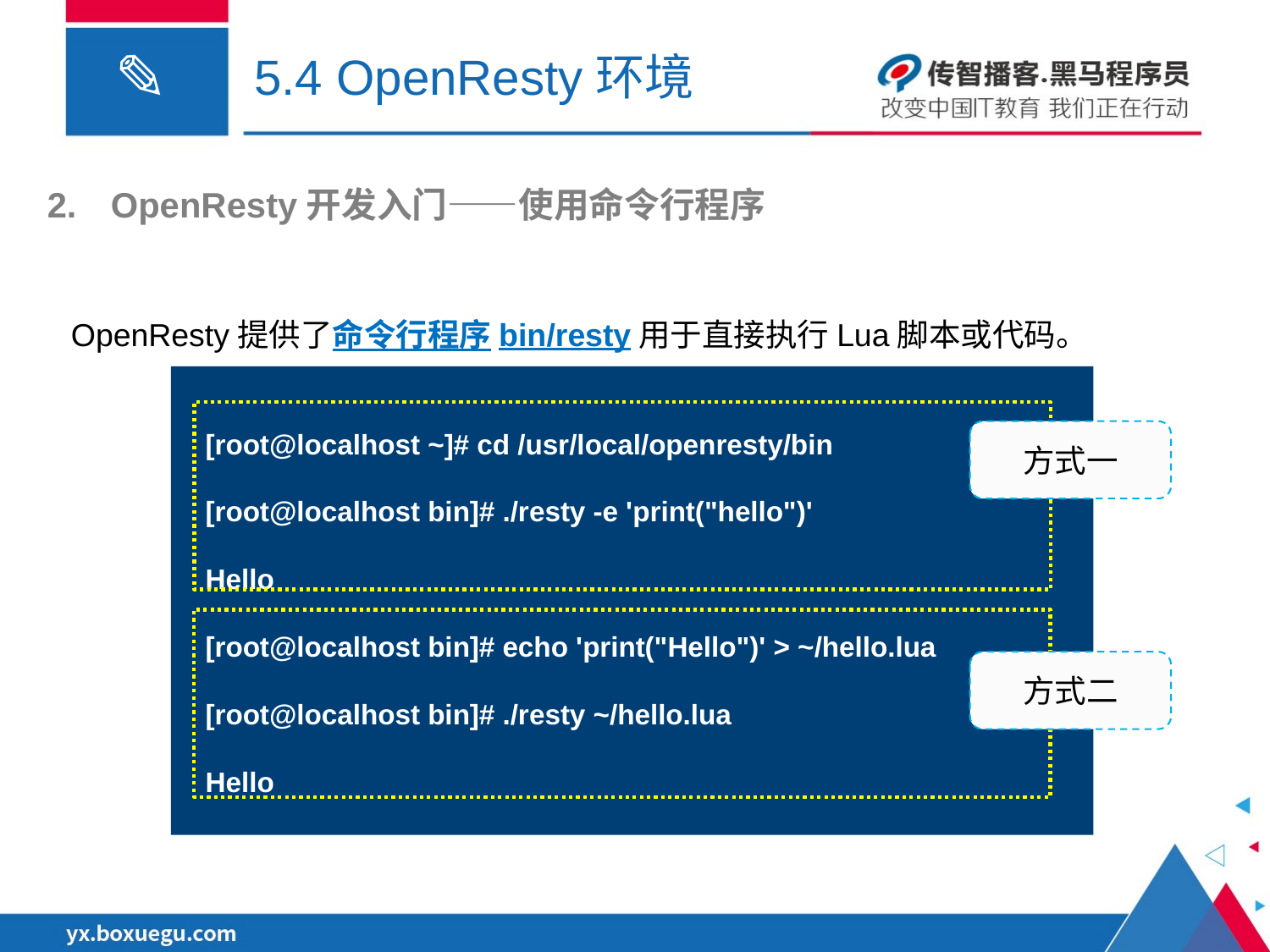

# 5.4 OpenResty环境
OpenResty开发入门——使用命令行程序
OpenResty提供了命令行程序bin/resty用于直接执行Lua脚本或代码。

[root@localhost ~]# cd /usr/local/openresty/bin
[root@localhost bin]# ./resty -e 'print("hello")'
Hello
[root@localhost bin]# echo 'print("Hello")' > ~/hello.lua
[root@localhost bin]# ./resty ~/hello.lua
Hello

方式一

方式二